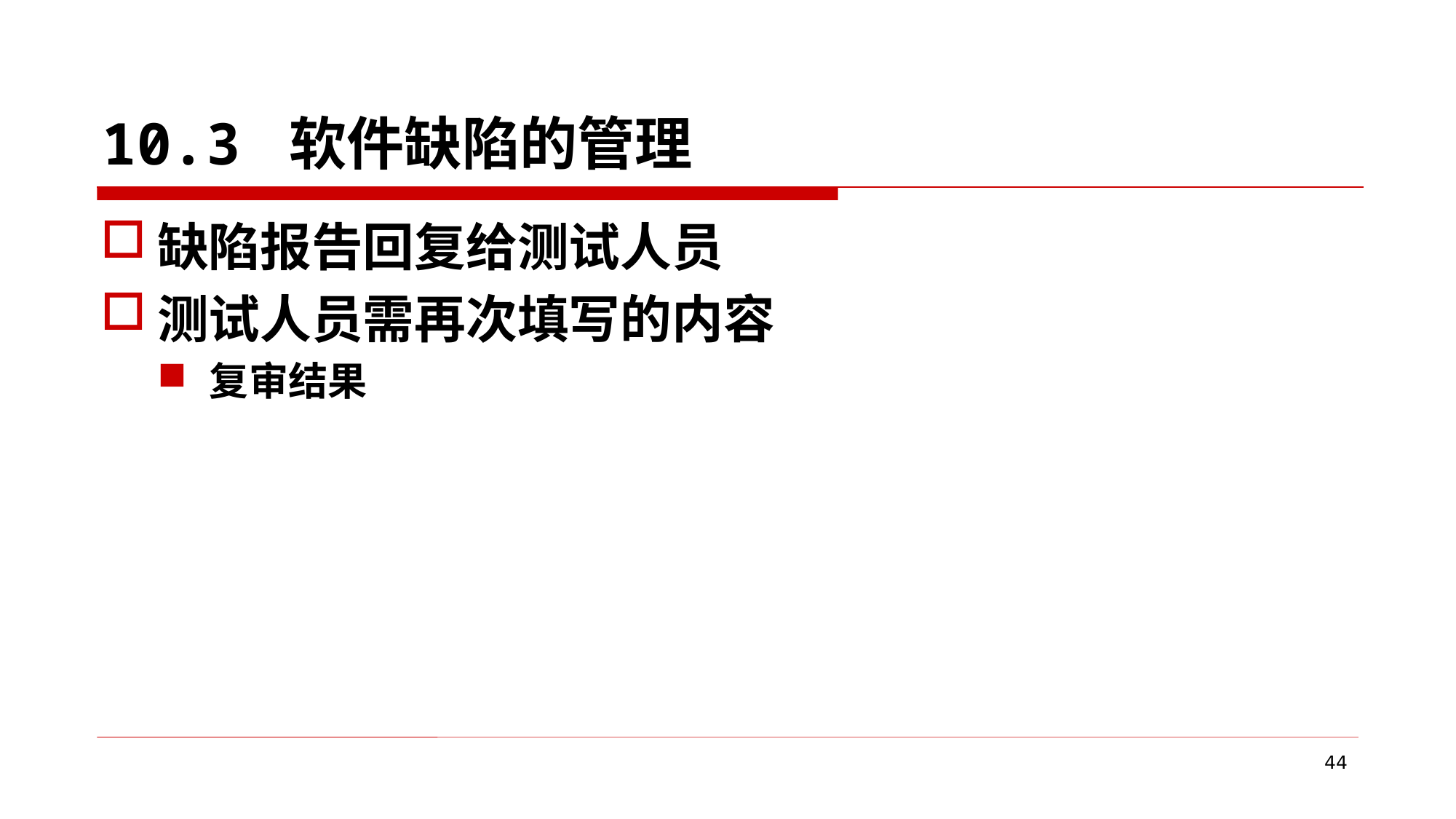

# 10.3 软件缺陷的管理
缺陷报告回复给测试人员
测试人员需再次填写的内容
复审结果

44